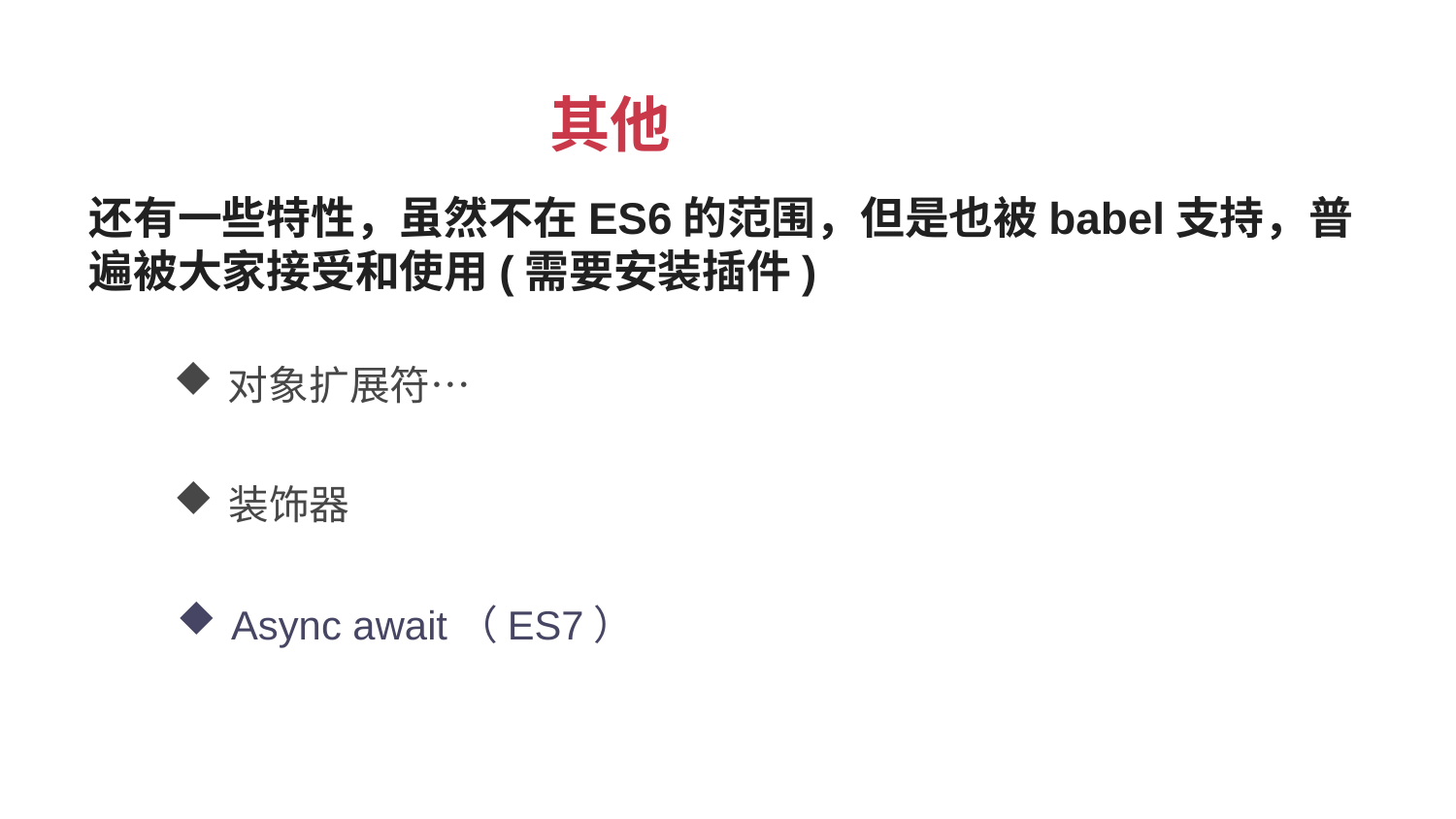

其他
还有一些特性，虽然不在ES6的范围，但是也被babel支持，普遍被大家接受和使用(需要安装插件)
对象扩展符…
装饰器
Async await（ES7）